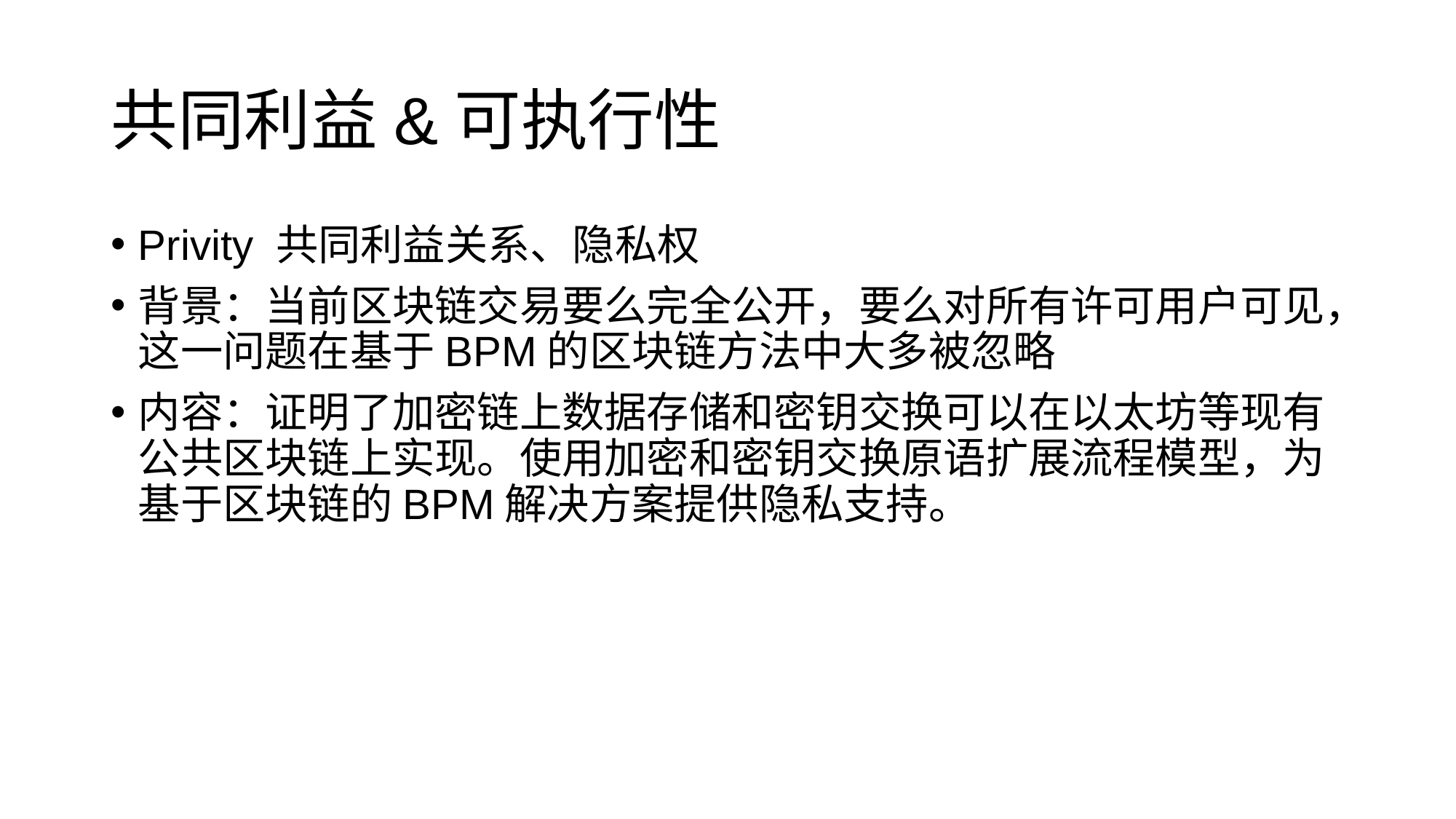

# 共同利益&可执行性
Privity 共同利益关系、隐私权
背景：当前区块链交易要么完全公开，要么对所有许可用户可见，这一问题在基于BPM的区块链方法中大多被忽略
内容：证明了加密链上数据存储和密钥交换可以在以太坊等现有公共区块链上实现。使用加密和密钥交换原语扩展流程模型，为基于区块链的BPM解决方案提供隐私支持。